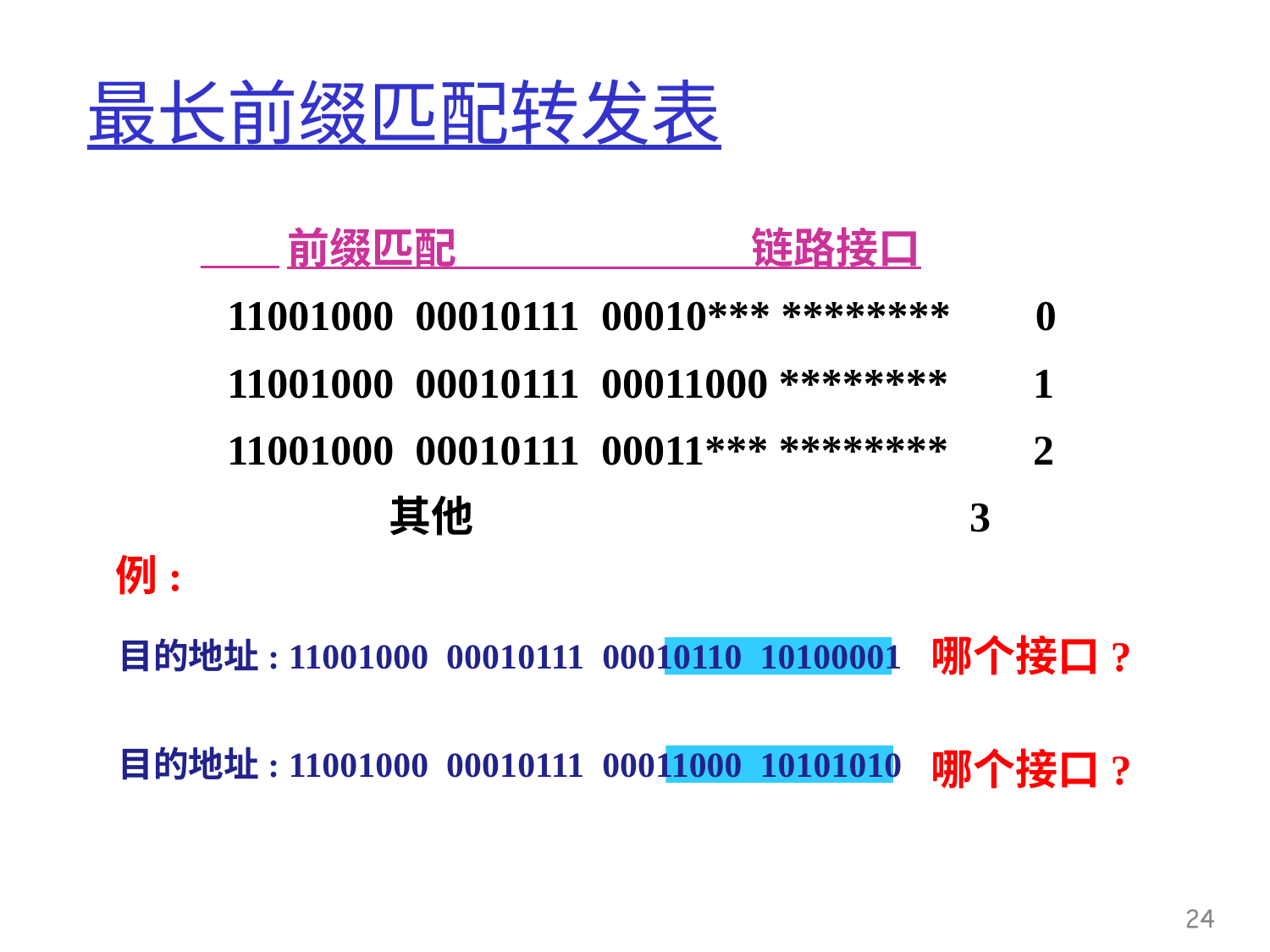

# 最长前缀匹配转发表
                      前缀匹配                               链路接口
          11001000  00010111  00010*** ********        0
          11001000  00010111  00011000 ********        1
          11001000  00010111  00011*** ********        2
                           其他                                                   3
例:
哪个接口?
目的地址: 11001000  00010111  00010110  10100001

目的地址: 11001000  00010111  00011000  10101010
哪个接口?

24